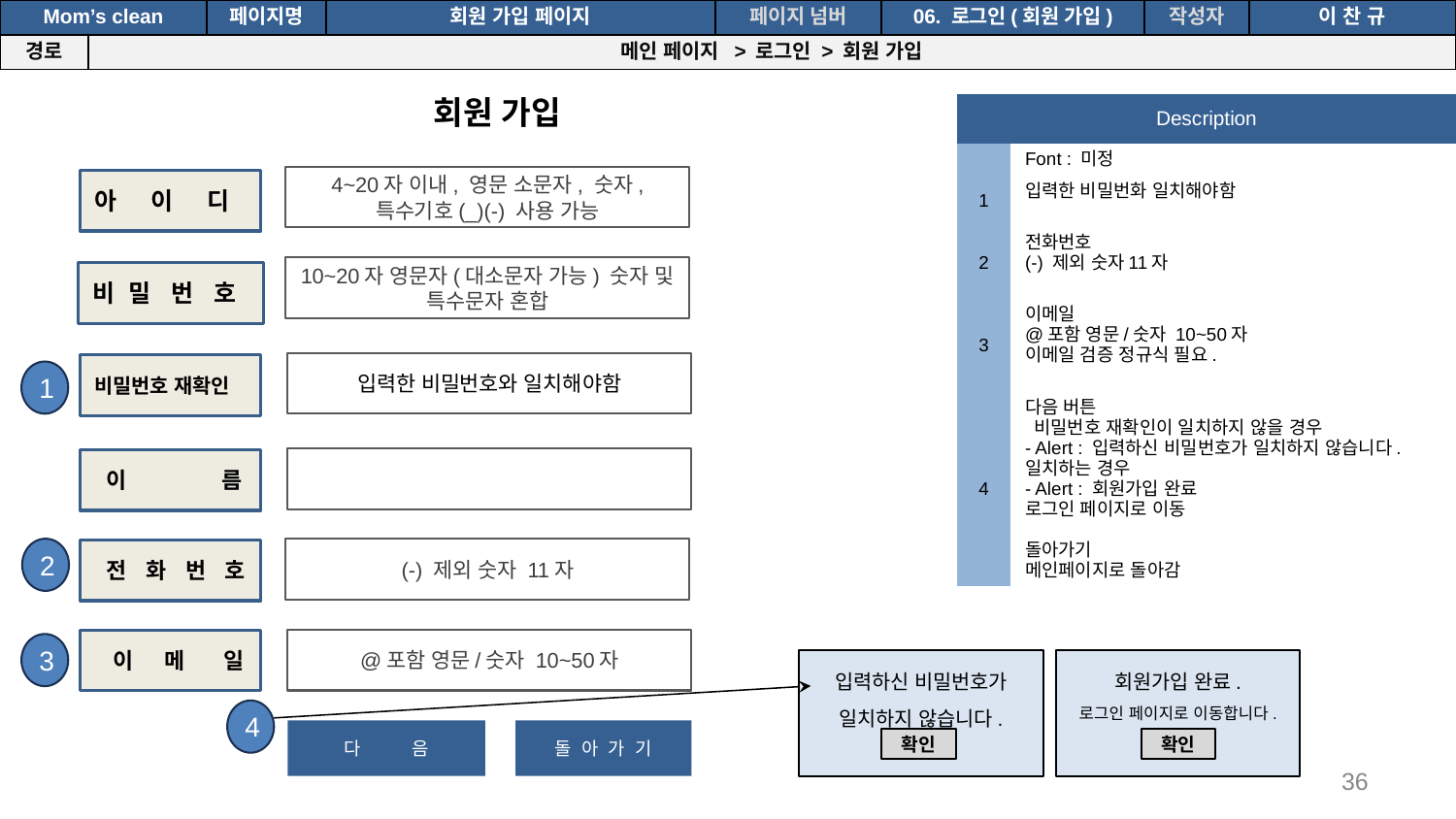

공간(오피스) 대여 시스템
| Mom’s clean |  | 페이지명 | 회원 가입 페이지 | 페이지 넘버 | 06. 로그인(회원 가입) | 작성자 | 이 찬 규 |
| --- | --- | --- | --- | --- | --- | --- | --- |
| 경로 | 메인 페이지 > 로그인 > 회원 가입 |  |  |  |  |  |  |
회원 가입
@포함 영문/숫자 10~50자
다          음
돌  아  가  기
| Description |  |
| --- | --- |
|  | Font : 미정 |
| 1 | 입력한 비밀번화 일치해야함 |
| 2 | 전화번호 (-) 제외 숫자11자 |
| 3 | 이메일 @포함 영문/숫자 10~50자 이메일 검증 정규식 필요. |
| 4 | 다음 버튼 비밀번호 재확인이 일치하지 않을 경우 - Alert : 입력하신 비밀번호가 일치하지 않습니다. 일치하는 경우 - Alert : 회원가입 완료 로그인 페이지로 이동 돌아가기 메인페이지로 돌아감 |
4~20자 이내, 영문 소문자, 숫자, 특수기호(_)(-) 사용 가능
아     이     디
10~20자 영문자(대소문자 가능) 숫자 및 특수문자 혼합
비  밀   번   호
입력한 비밀번호와 일치해야함
비밀번호 재확인
1

 이               름
2
(-) 제외 숫자 11자
 전   화   번   호
  이     메      일
3
입력하신 비밀번호가 일치하지 않습니다.
회원가입 완료.
로그인 페이지로 이동합니다.
4
확인
확인
36